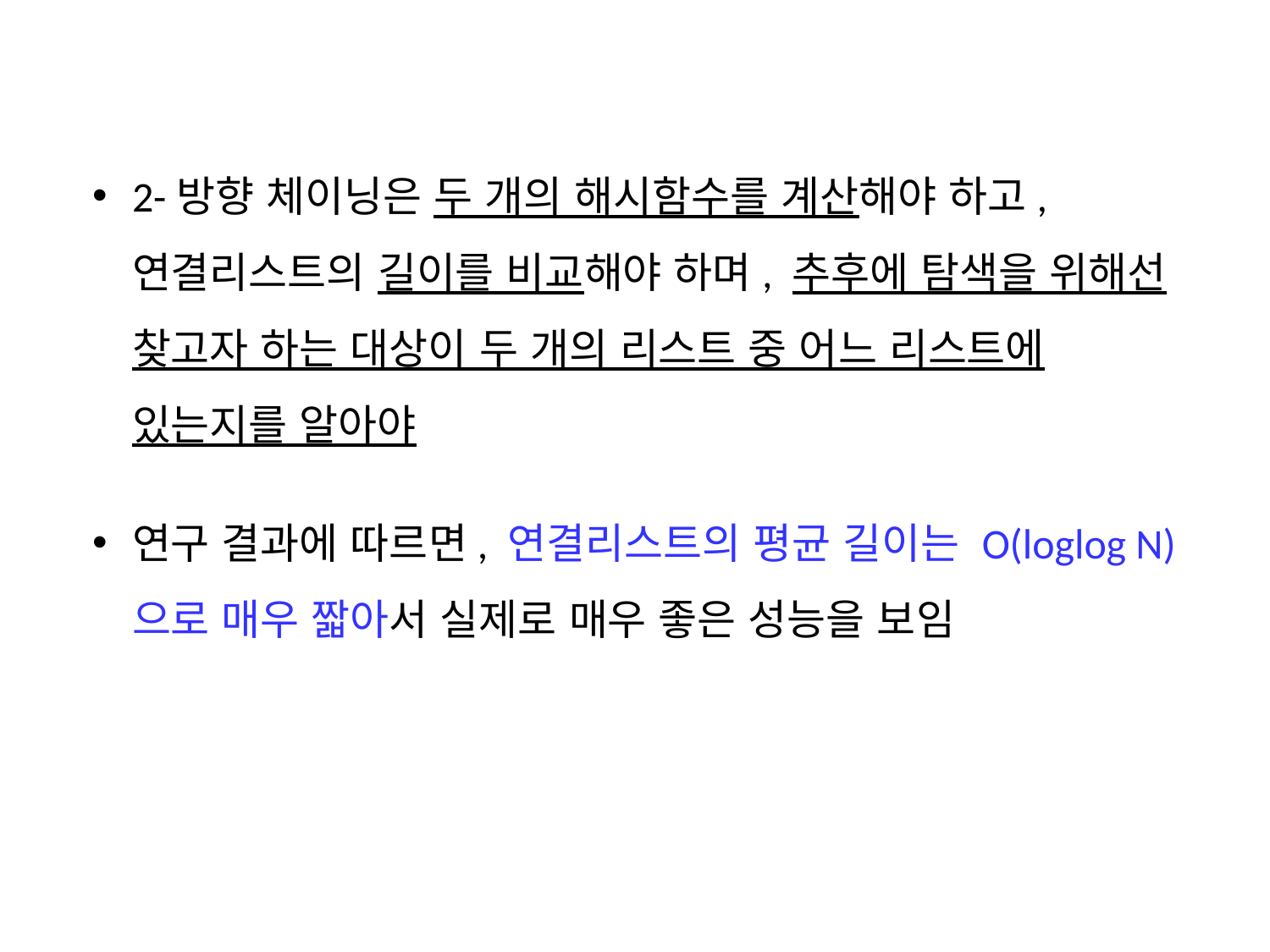

2-방향 체이닝은 두 개의 해시함수를 계산해야 하고, 연결리스트의 길이를 비교해야 하며, 추후에 탐색을 위해선 찾고자 하는 대상이 두 개의 리스트 중 어느 리스트에 있는지를 알아야
연구 결과에 따르면, 연결리스트의 평균 길이는 O(loglog N)으로 매우 짧아서 실제로 매우 좋은 성능을 보임